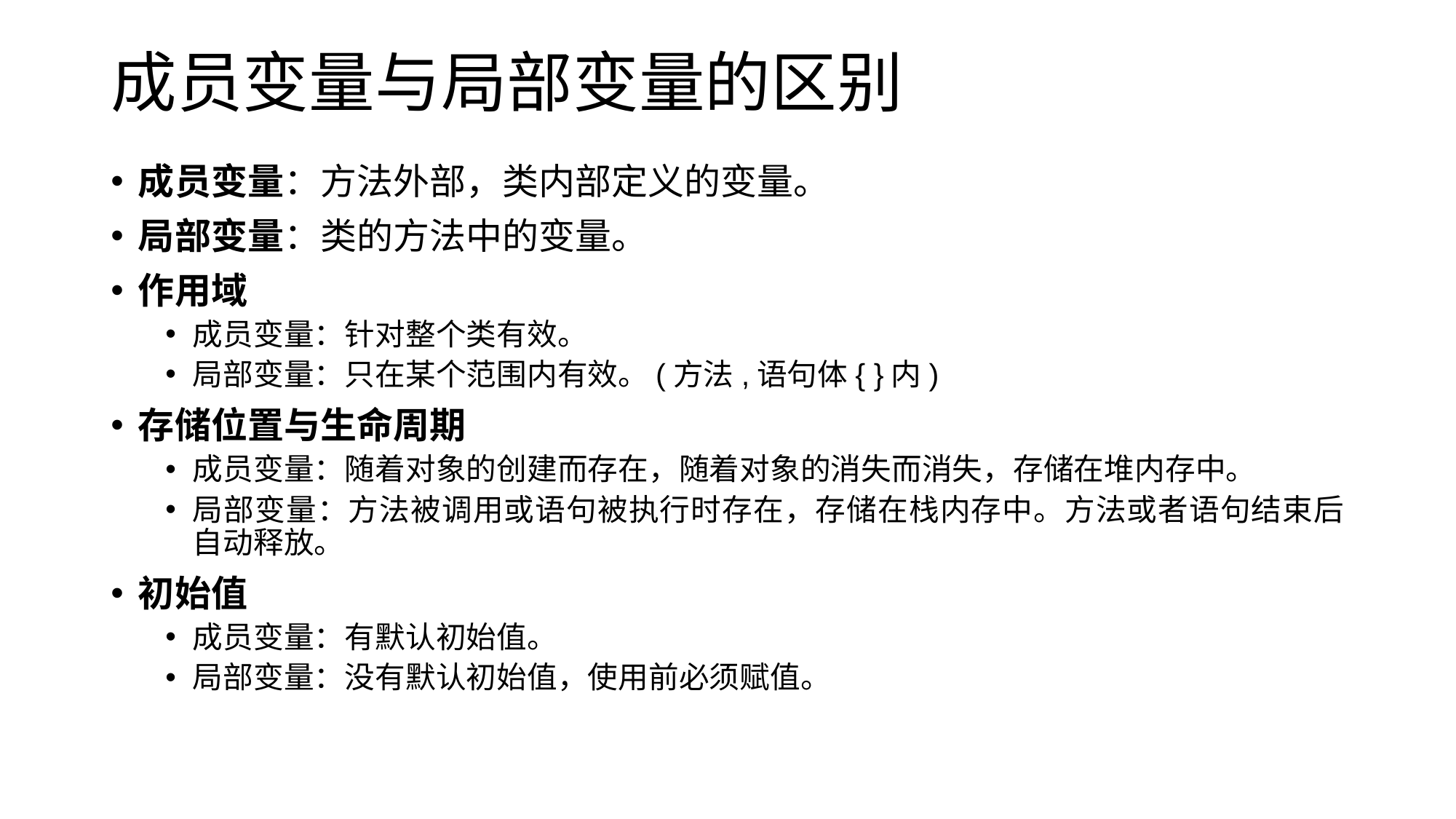

# 成员变量与局部变量的区别
成员变量：方法外部，类内部定义的变量。
局部变量：类的方法中的变量。
作用域
成员变量：针对整个类有效。
局部变量：只在某个范围内有效。(方法,语句体{ }内)
存储位置与生命周期
成员变量：随着对象的创建而存在，随着对象的消失而消失，存储在堆内存中。
局部变量：方法被调用或语句被执行时存在，存储在栈内存中。方法或者语句结束后自动释放。
初始值
成员变量：有默认初始值。
局部变量：没有默认初始值，使用前必须赋值。